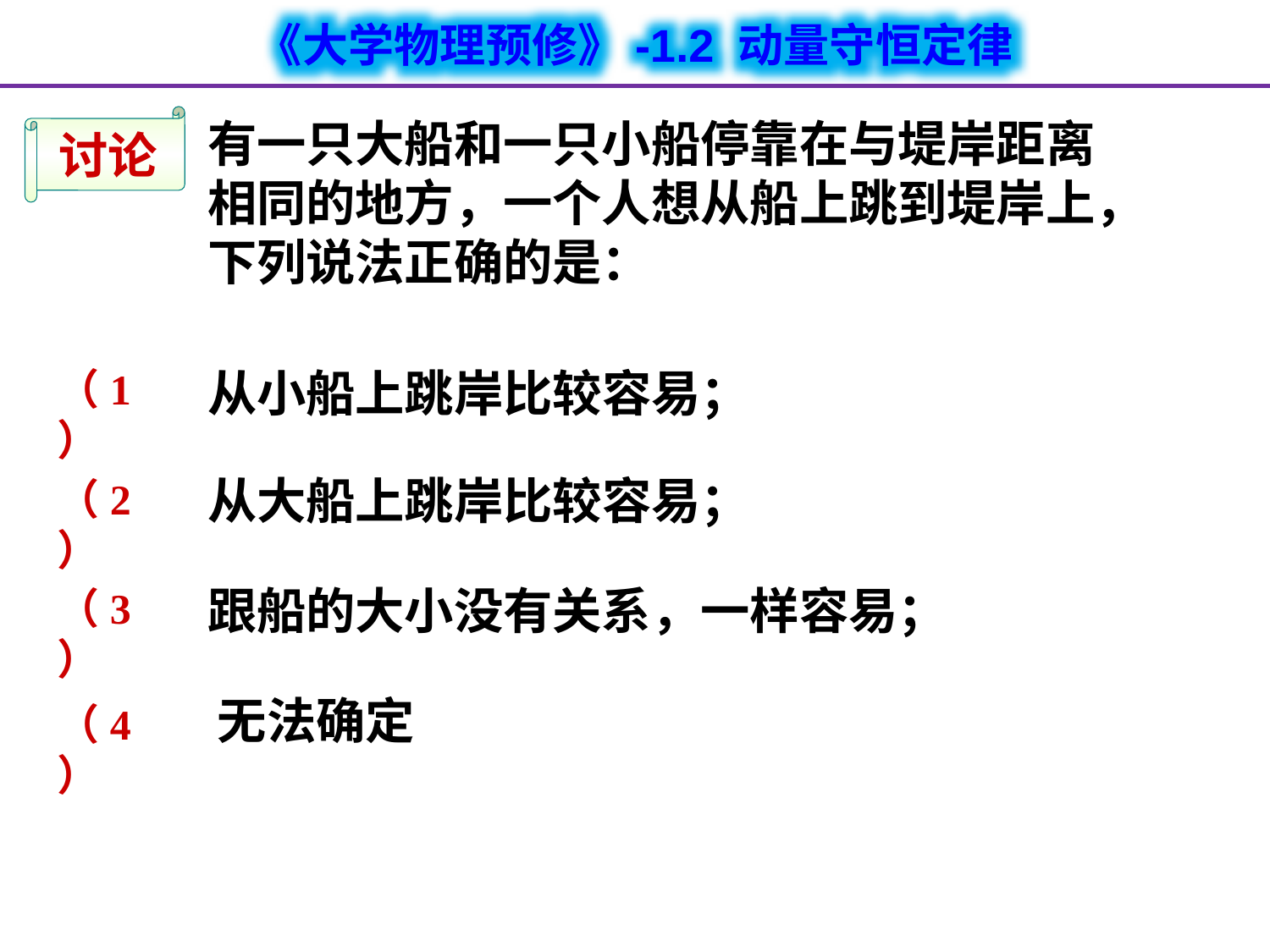

讨论
有一只大船和一只小船停靠在与堤岸距离相同的地方，一个人想从船上跳到堤岸上，下列说法正确的是：
（1）
从小船上跳岸比较容易；
从大船上跳岸比较容易；
（2）
跟船的大小没有关系，一样容易；
（3）
无法确定
（4）